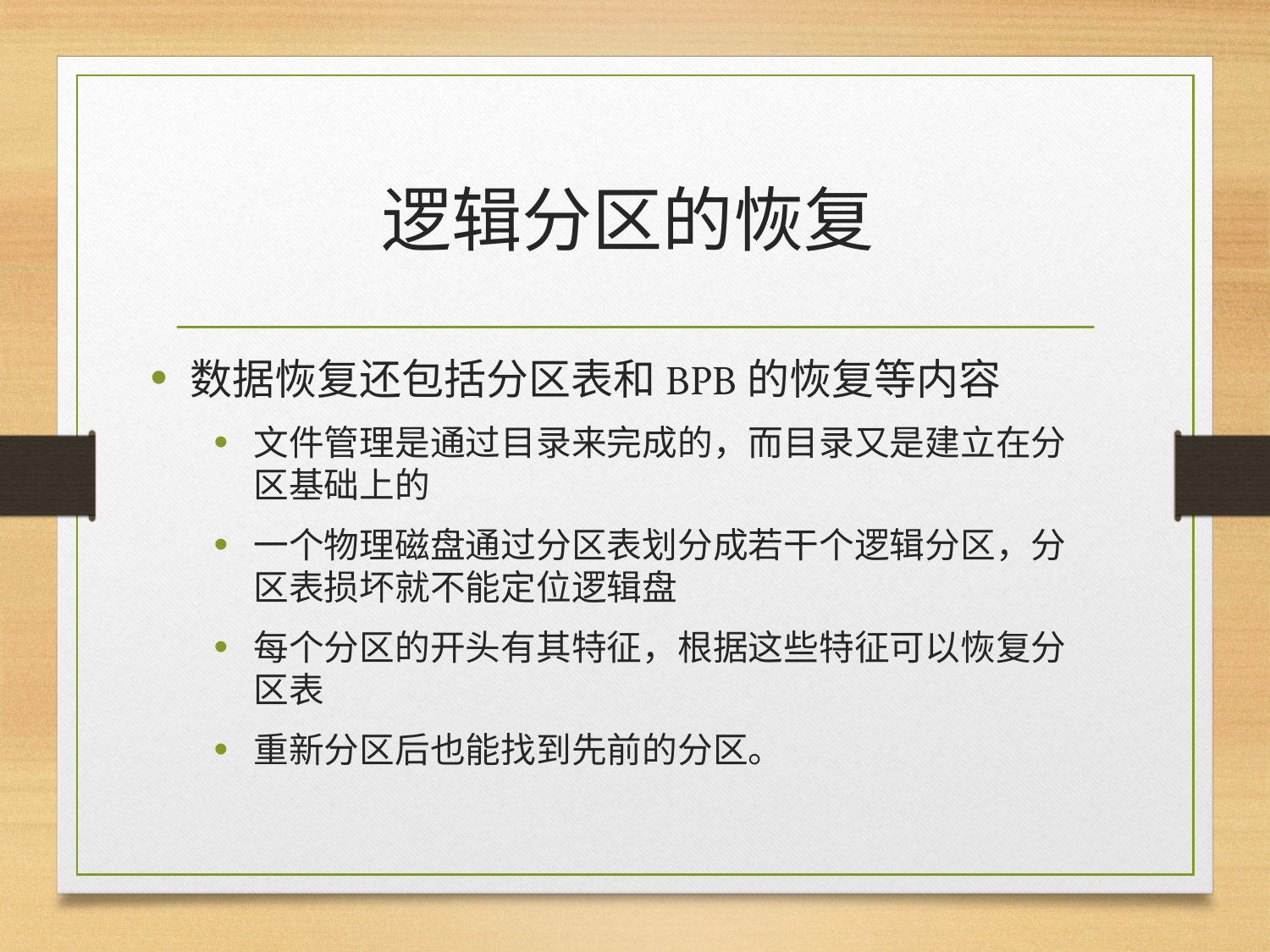

# 逻辑分区的恢复
数据恢复还包括分区表和BPB的恢复等内容
文件管理是通过目录来完成的，而目录又是建立在分区基础上的
一个物理磁盘通过分区表划分成若干个逻辑分区，分区表损坏就不能定位逻辑盘
每个分区的开头有其特征，根据这些特征可以恢复分区表
重新分区后也能找到先前的分区。